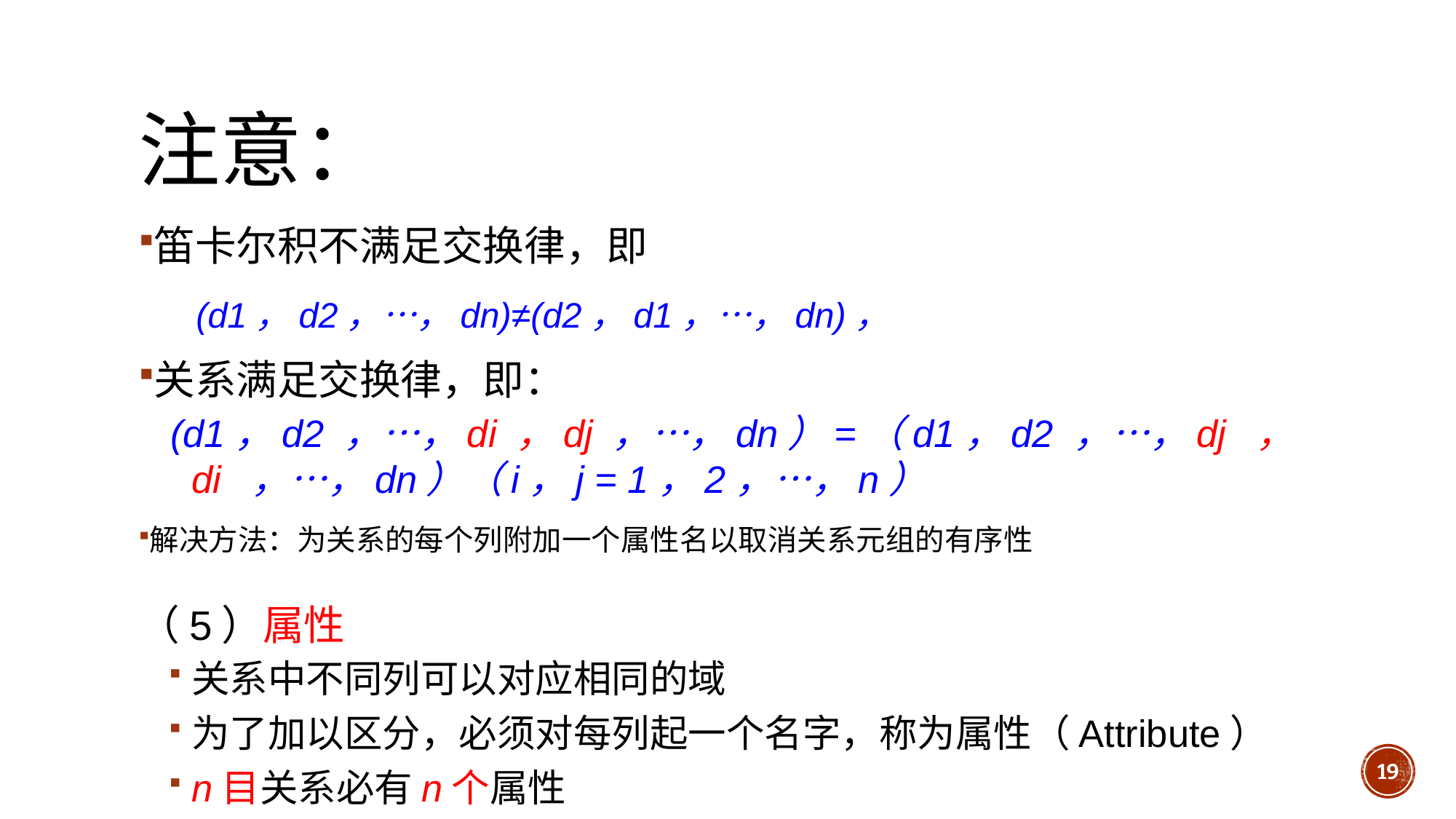

# 注意：
笛卡尔积不满足交换律，即
     (d1，d2，…，dn)≠(d2，d1，…，dn)，
关系满足交换律，即：
(d1，d2 ，…，di ，dj ，…，dn）=（d1，d2 ，…，dj  ，di  ，…，dn）（i，j = 1，2，…，n）
解决方法：为关系的每个列附加一个属性名以取消关系元组的有序性
（5）属性
关系中不同列可以对应相同的域
为了加以区分，必须对每列起一个名字，称为属性（Attribute）
n目关系必有n个属性
19